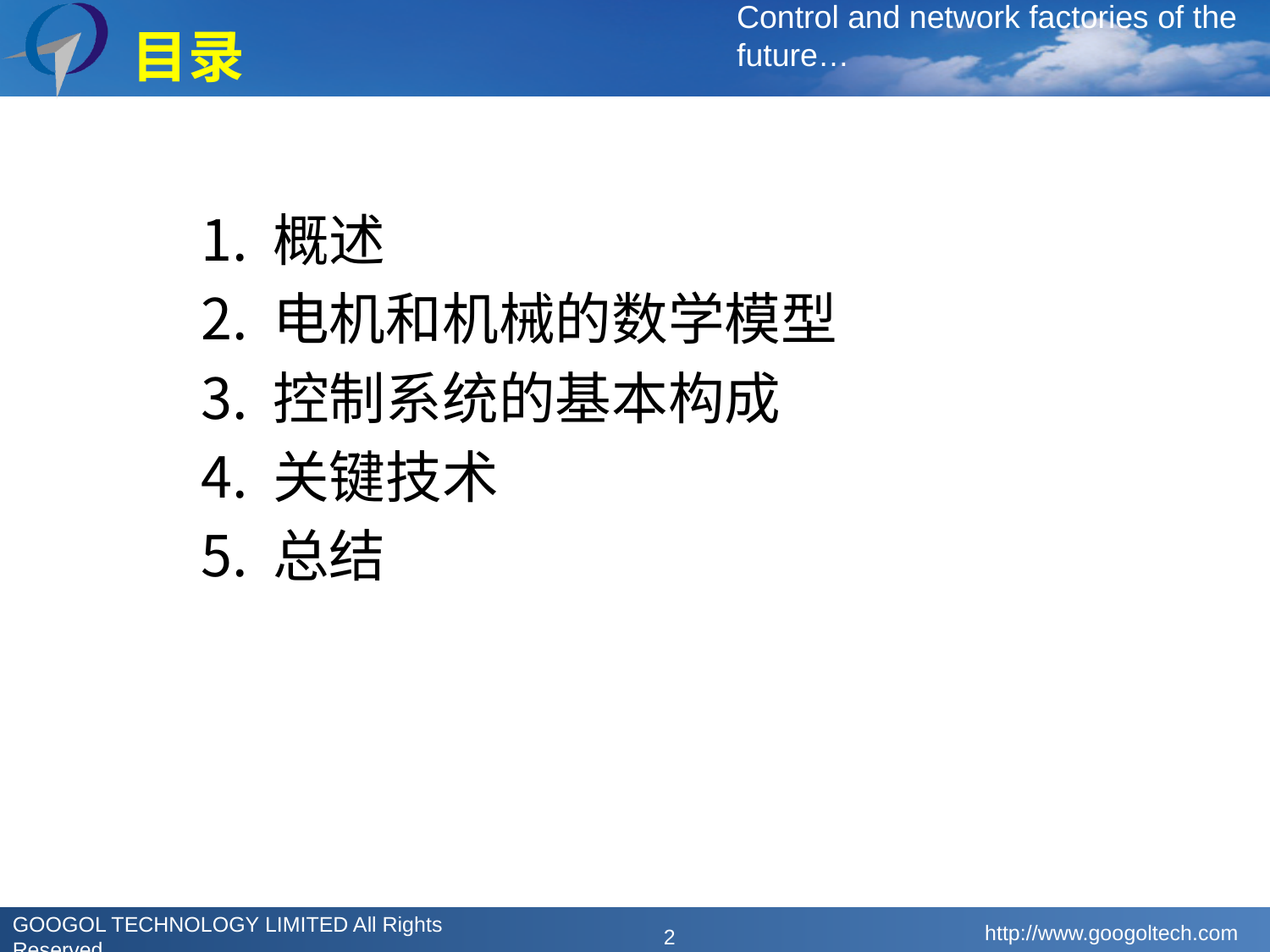

目录
概述
电机和机械的数学模型
控制系统的基本构成
关键技术
总结

GOOGOL TECHNOLOGY LIMITED All Rights Reserved
2